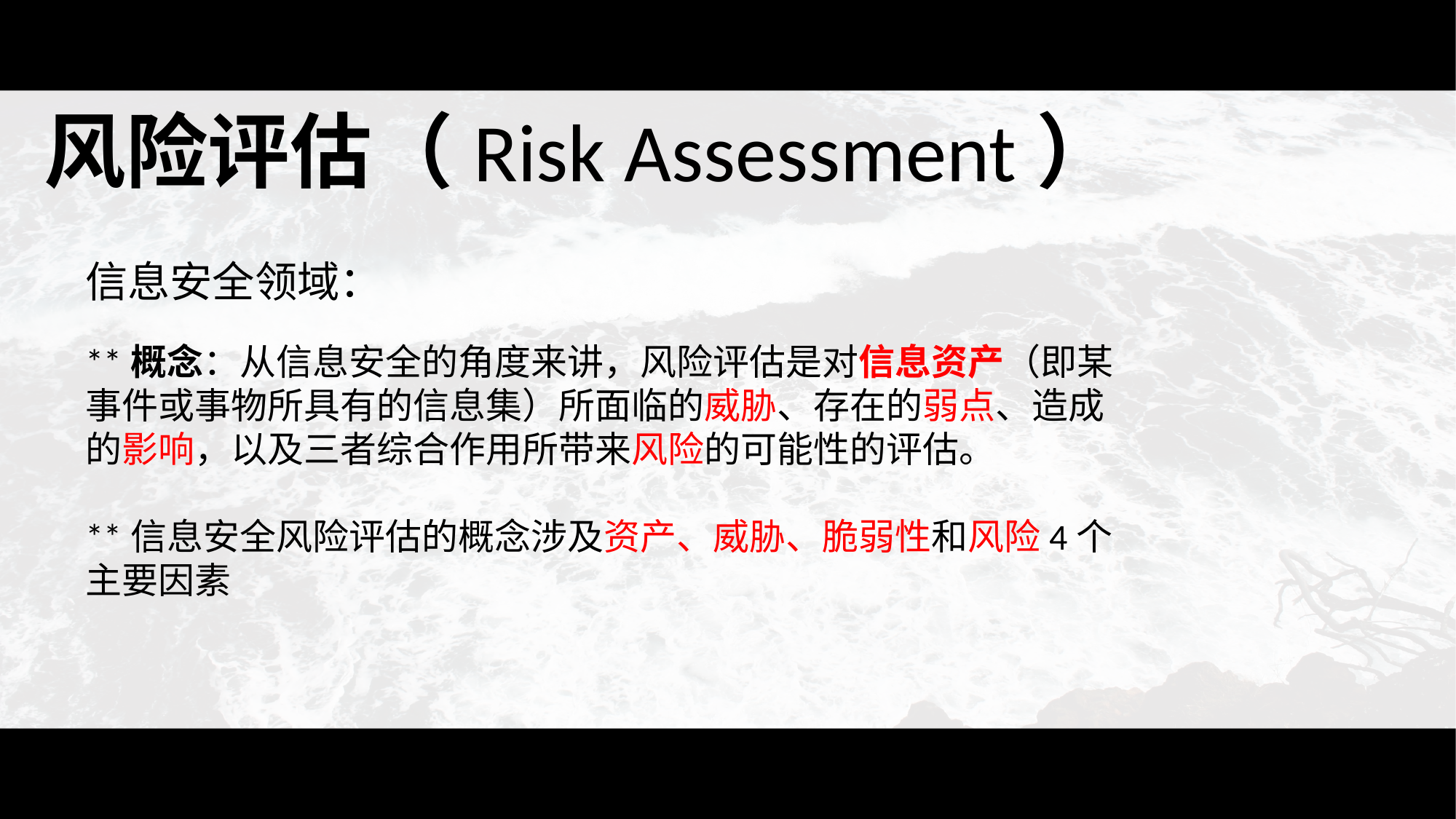

风险评估（Risk Assessment）
信息安全领域：

**概念：从信息安全的角度来讲，风险评估是对信息资产（即某事件或事物所具有的信息集）所面临的威胁、存在的弱点、造成的影响，以及三者综合作用所带来风险的可能性的评估。

**信息安全风险评估的概念涉及资产、威胁、脆弱性和风险4个主要因素